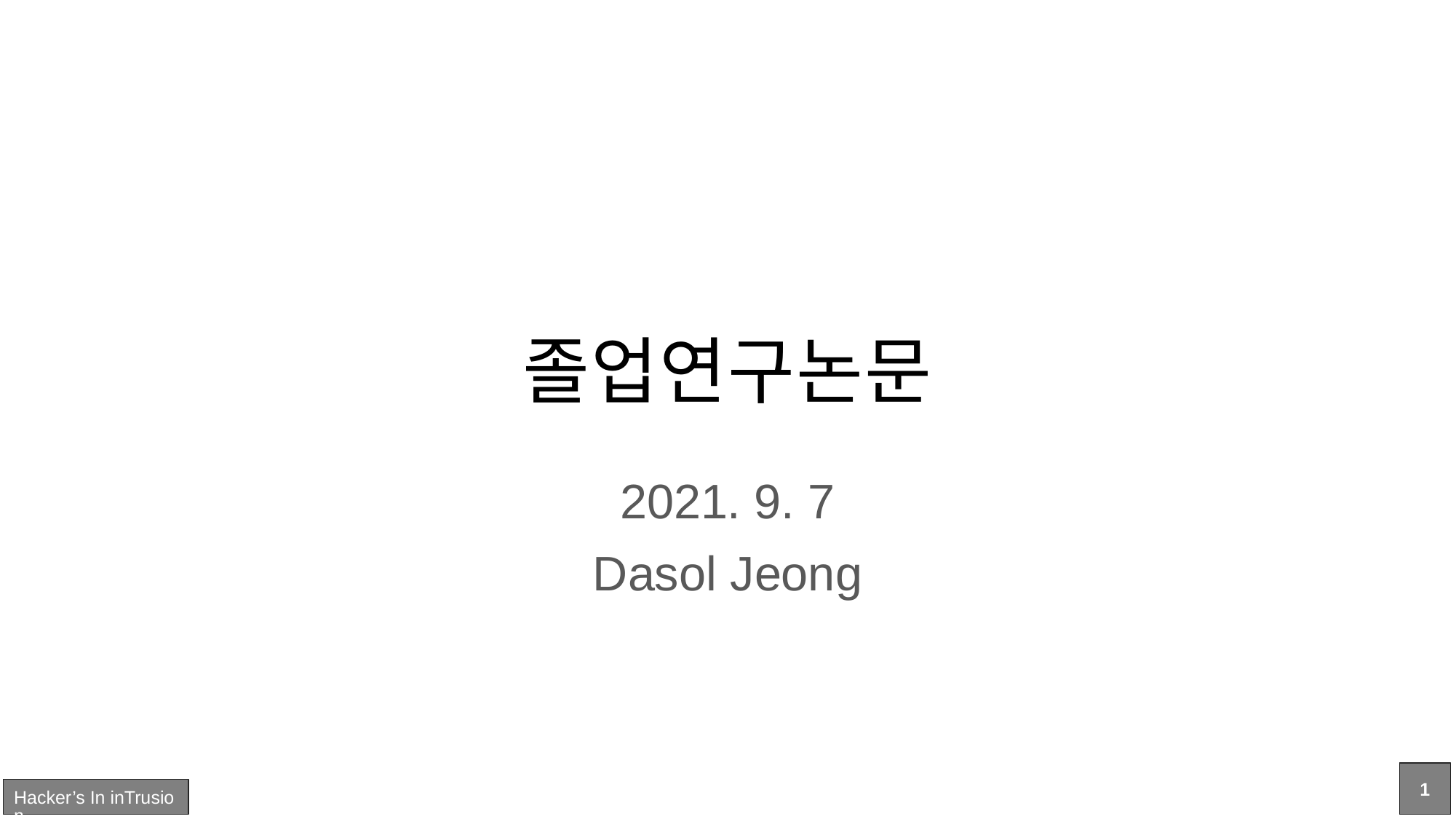

# 졸업연구논문
2021. 9. 7
Dasol Jeong
1
Hacker’s In inTrusion